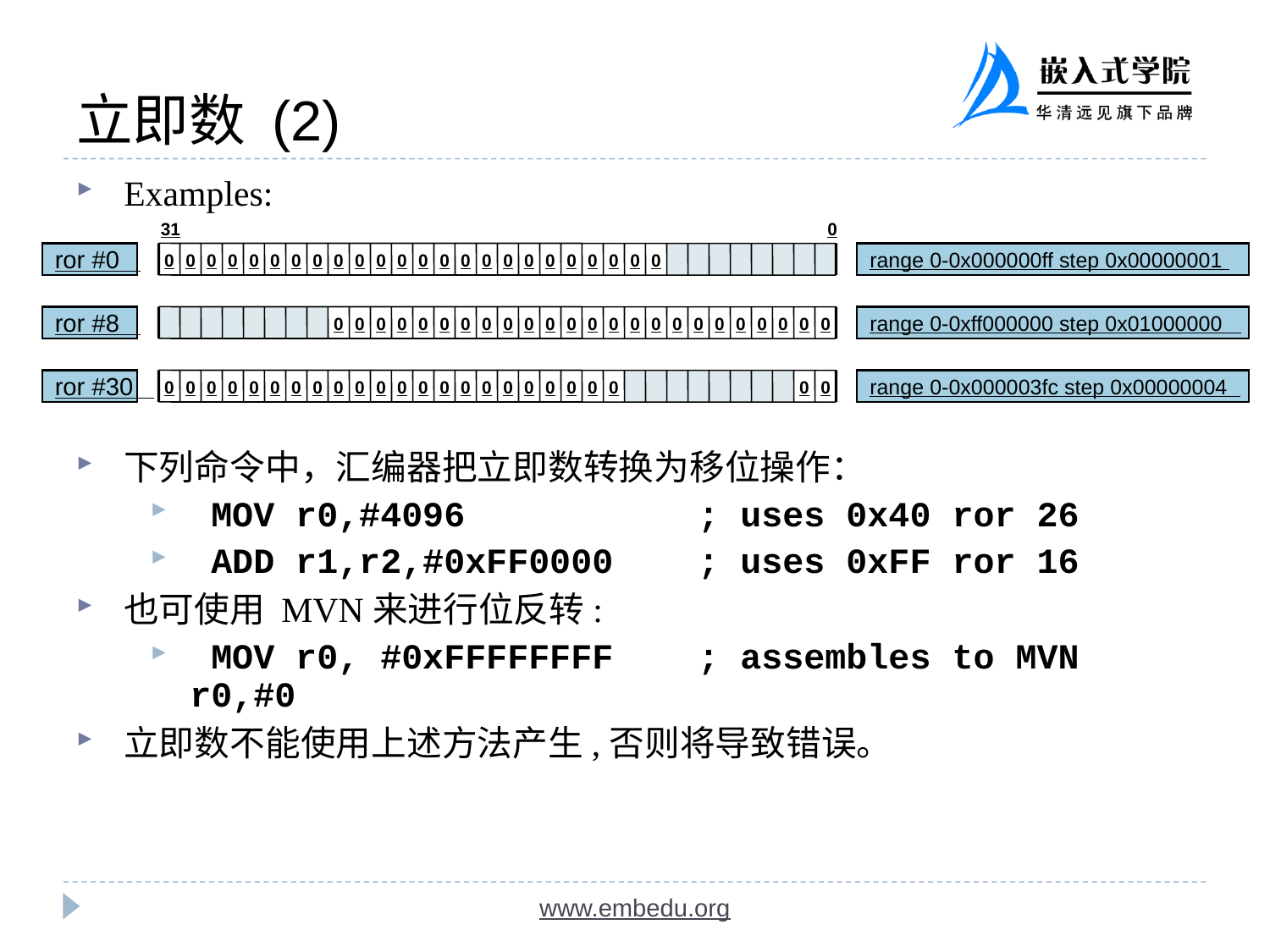

立即数 (2)
Examples:

下列命令中，汇编器把立即数转换为移位操作：
 MOV r0,#4096		; uses 0x40 ror 26
 ADD r1,r2,#0xFF0000	; uses 0xFF ror 16
也可使用 MVN来进行位反转:
 MOV r0, #0xFFFFFFFF 	; assembles to MVN r0,#0
立即数不能使用上述方法产生,否则将导致错误。
31
0
ror #0
0

0

0

0

0

0

0

0

0

0

0

0

0

0

0

0

0

0

0

0

0

0

0

0

range 0-0x000000ff step 0x00000001

ror #8

0

0

0

0

0

0

0

0

0

0

0

0

0

0

0

0

0

0

0

0

0

0

0

0

range 0-0xff000000 step 0x01000000

ror #30
0

0

0

0

0

0

0

0

0

0

0

0

0

0

0

0

0

0

0

0

0

0

0

0

range 0-0x000003fc step 0x00000004

www.embedu.org